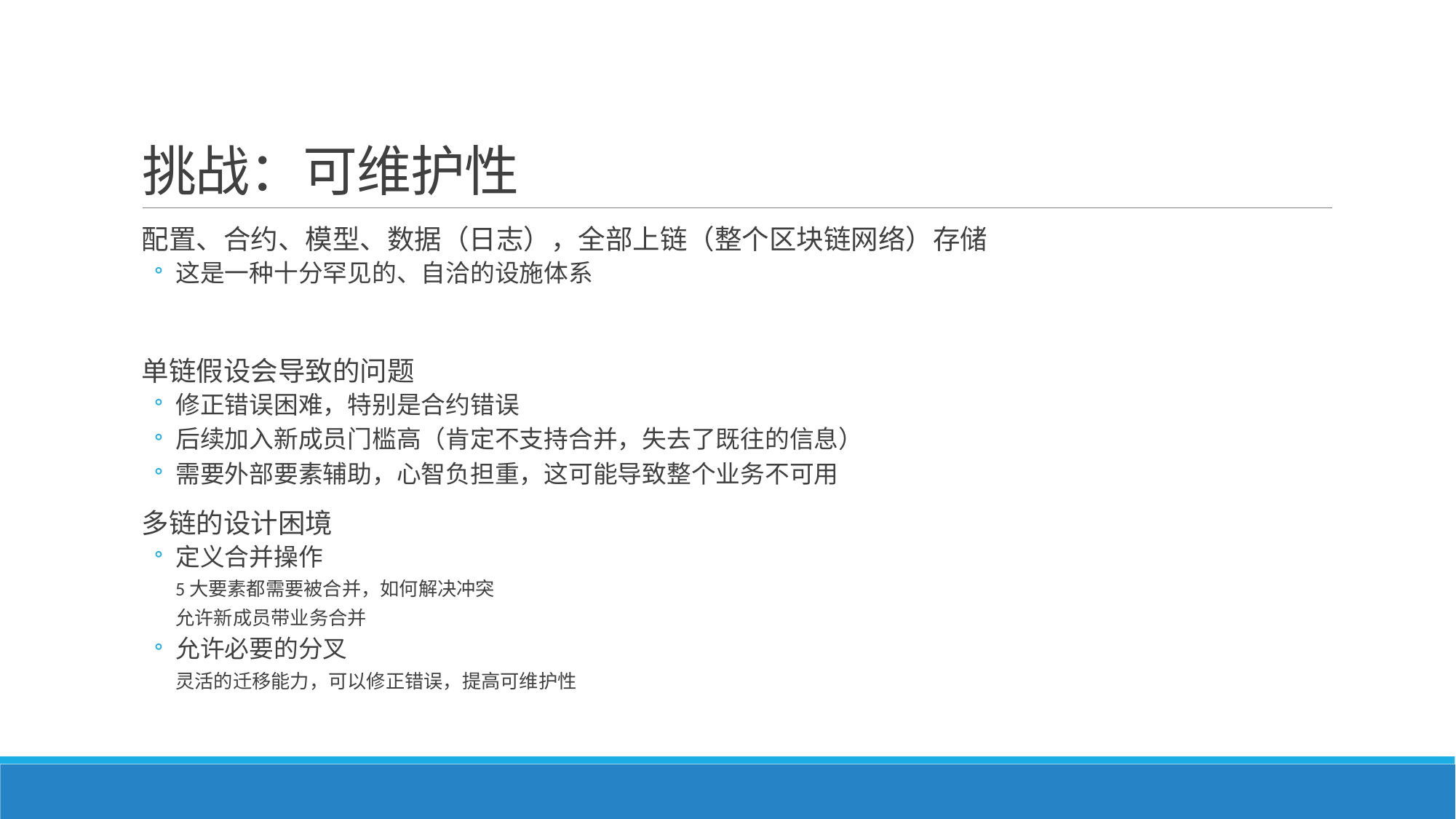

# 挑战：可维护性
配置、合约、模型、数据（日志），全部上链（整个区块链网络）存储
这是一种十分罕见的、自洽的设施体系

单链假设会导致的问题
修正错误困难，特别是合约错误
后续加入新成员门槛高（肯定不支持合并，失去了既往的信息）
需要外部要素辅助，心智负担重，这可能导致整个业务不可用
多链的设计困境
定义合并操作
5大要素都需要被合并，如何解决冲突
允许新成员带业务合并
允许必要的分叉
灵活的迁移能力，可以修正错误，提高可维护性